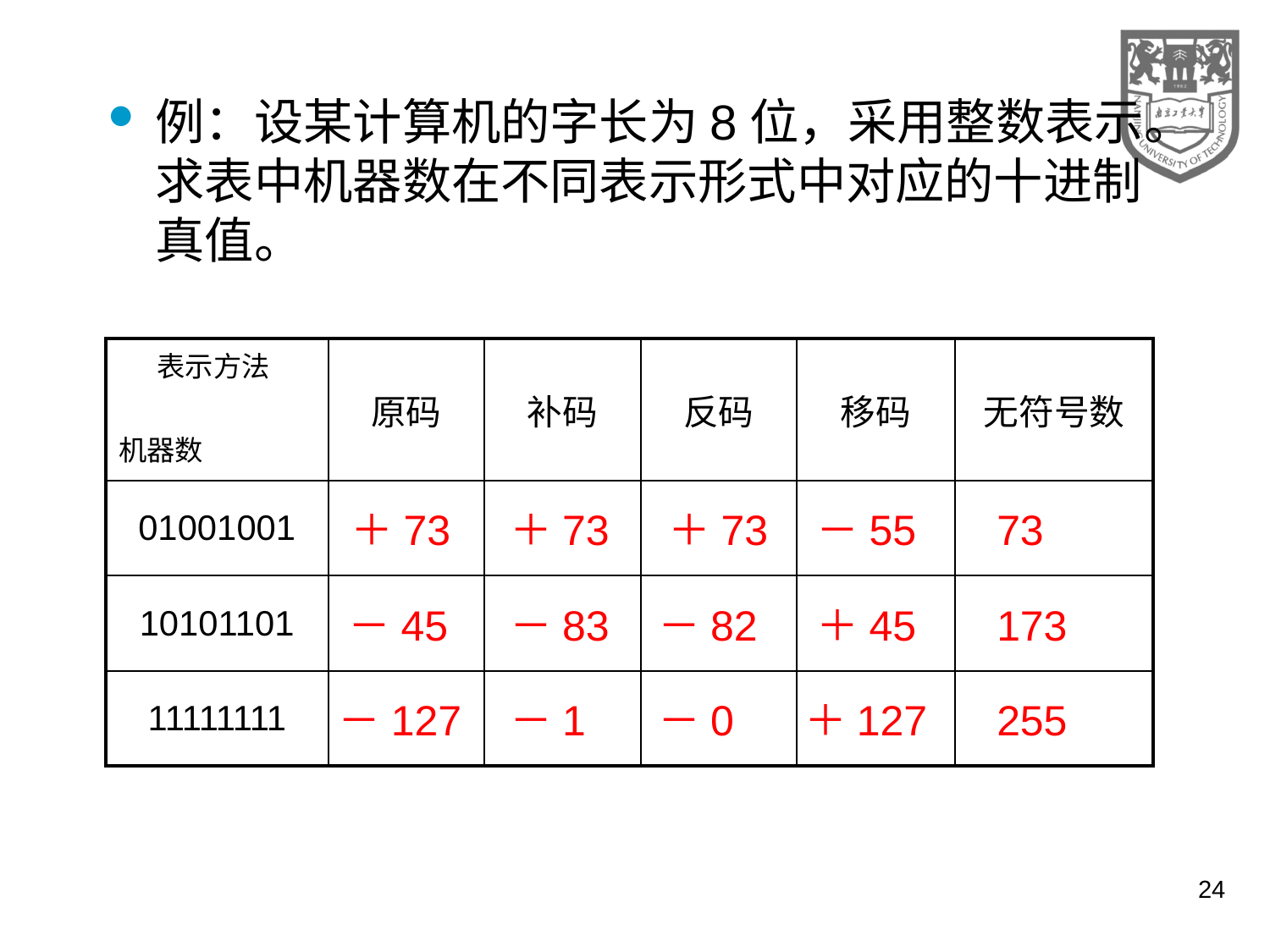

例：设某计算机的字长为8位，采用整数表示。求表中机器数在不同表示形式中对应的十进制真值。
| 表示方法 机器数 | 原码 | 补码 | 反码 | 移码 | 无符号数 |
| --- | --- | --- | --- | --- | --- |
| 01001001 |  |  |  |  |  |
| 10101101 |  |  |  |  |  |
| 11111111 |  |  |  |  |  |
＋73
＋73
＋73
－55
73
－45
－83
－82
＋45
173
－127
－1
－0
＋127
255
24